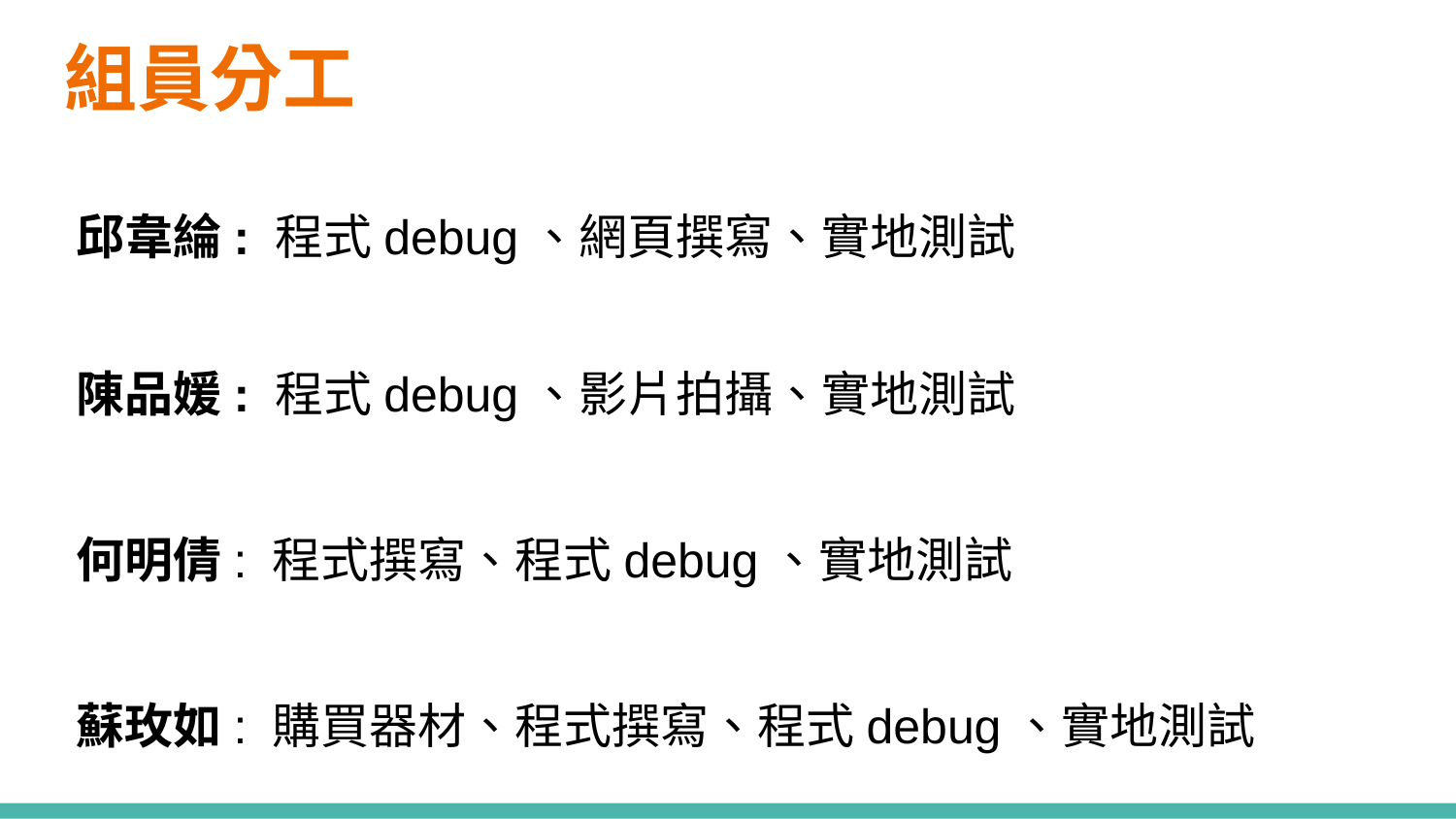

# 組員分工
邱韋綸: 程式debug、網頁撰寫、實地測試
陳品媛: 程式debug、影片拍攝、實地測試
何明倩: 程式撰寫、程式debug、實地測試
蘇玫如: 購買器材、程式撰寫、程式debug、實地測試